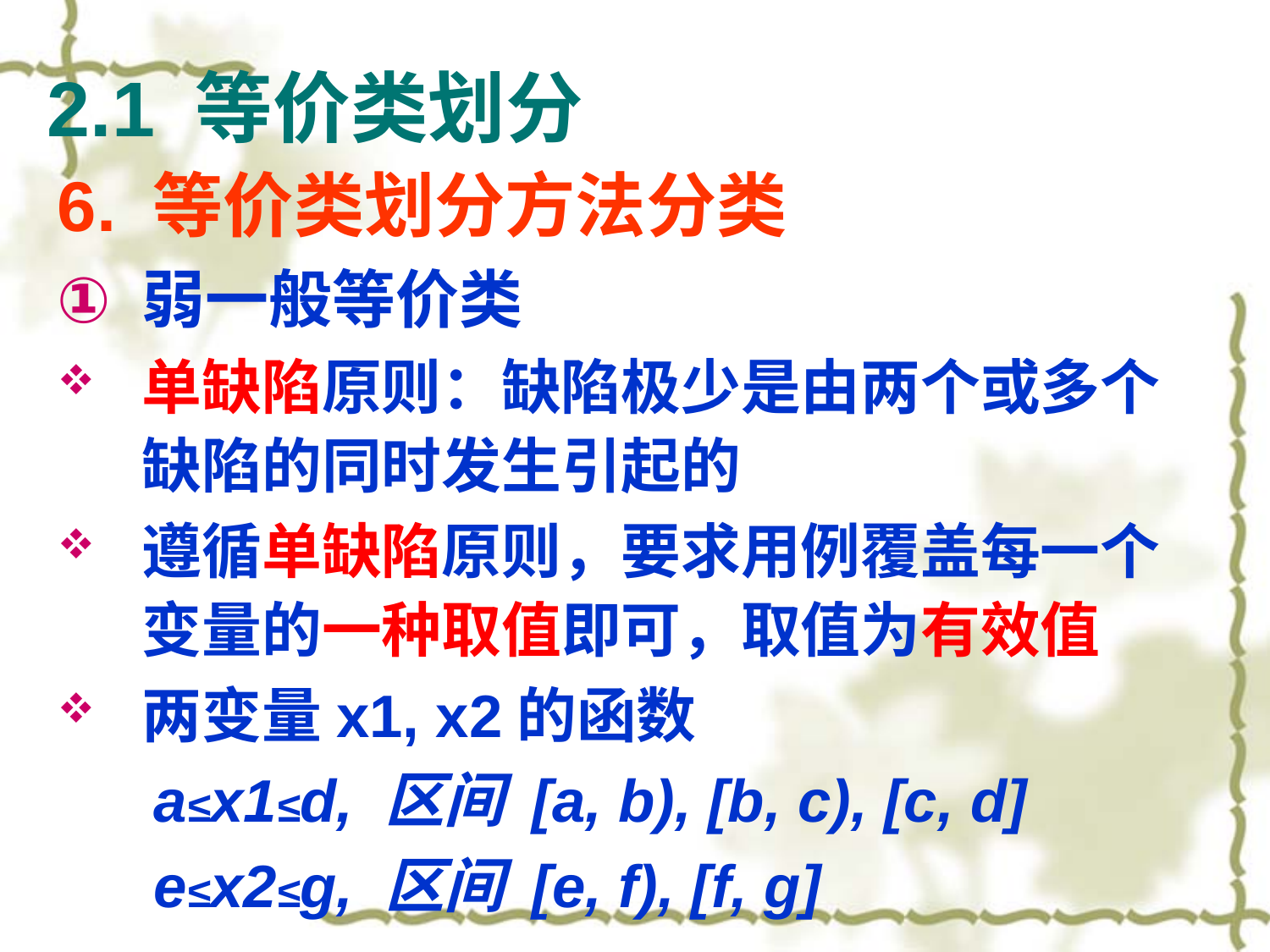

# 2.1 等价类划分
6. 等价类划分方法分类
弱一般等价类
单缺陷原则：缺陷极少是由两个或多个缺陷的同时发生引起的
遵循单缺陷原则，要求用例覆盖每一个变量的一种取值即可，取值为有效值
两变量x1, x2的函数
a≤x1≤d, 区间 [a, b), [b, c), [c, d]
e≤x2≤g, 区间 [e, f), [f, g]